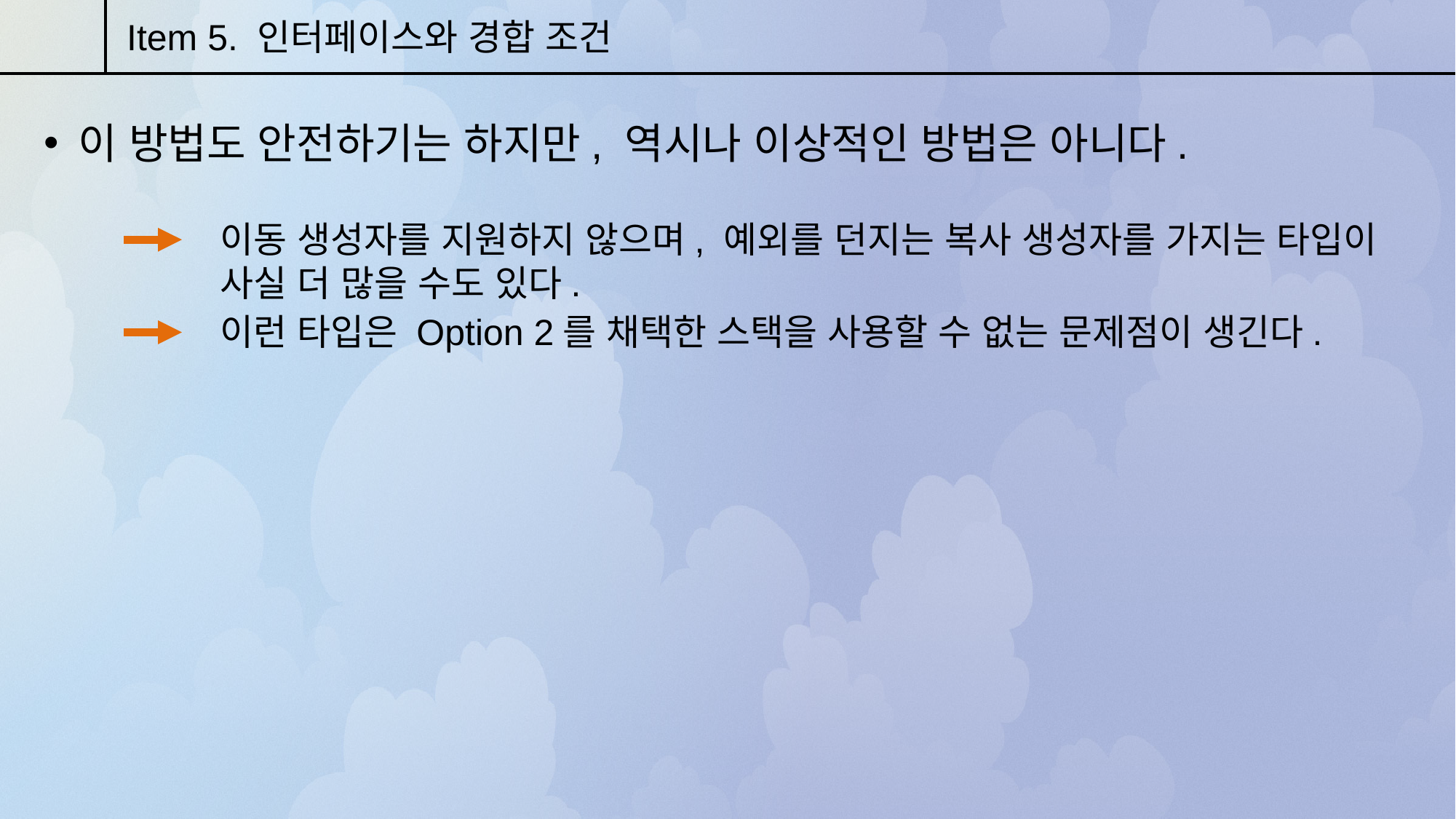

Item 5. 인터페이스와 경합 조건
이 방법도 안전하기는 하지만, 역시나 이상적인 방법은 아니다.
이동 생성자를 지원하지 않으며, 예외를 던지는 복사 생성자를 가지는 타입이 사실 더 많을 수도 있다.
이런 타입은 Option 2를 채택한 스택을 사용할 수 없는 문제점이 생긴다.